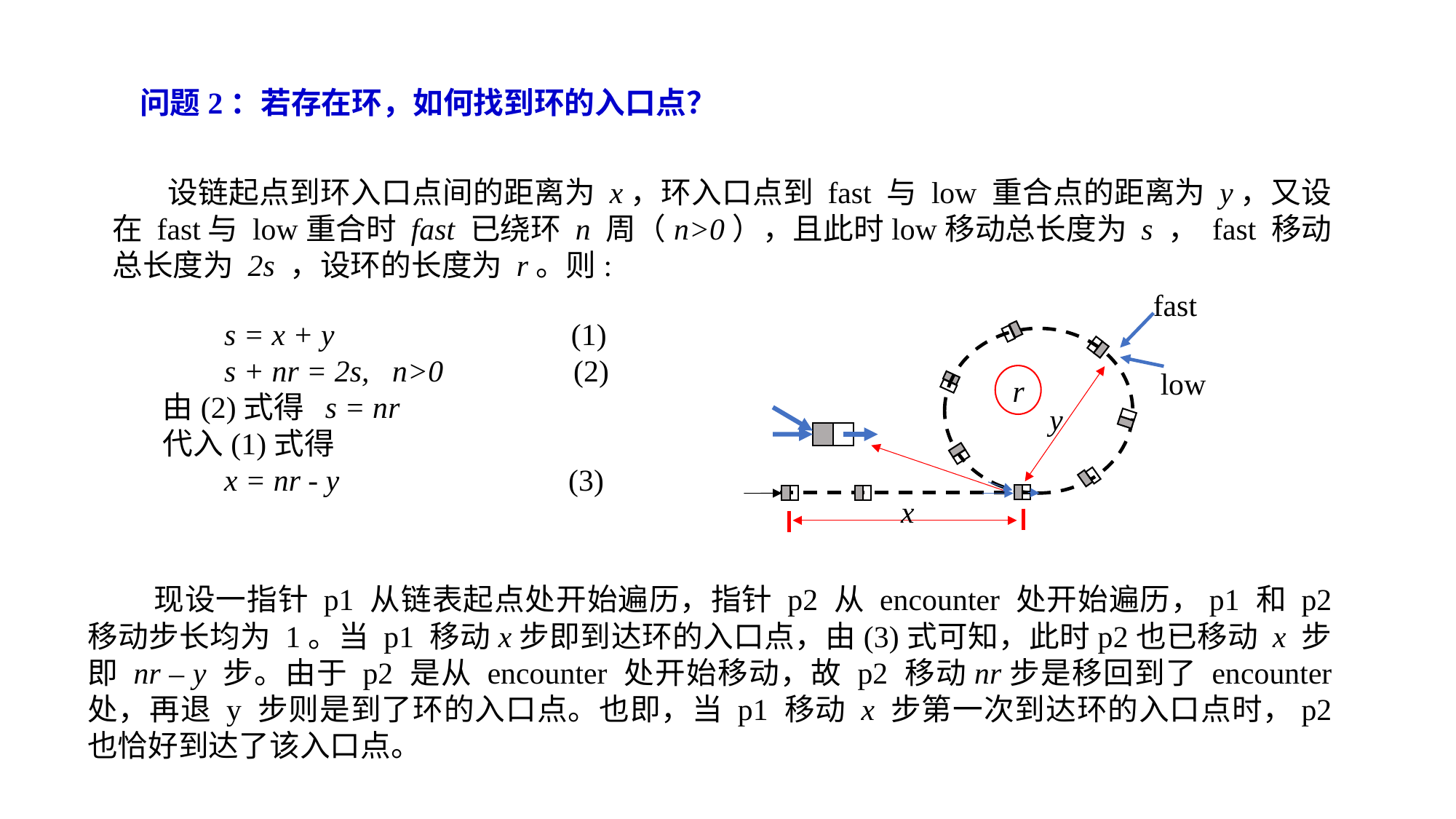

问题2：若存在环，如何找到环的入口点？
       设链起点到环入口点间的距离为 x，环入口点到 fast 与 low 重合点的距离为 y，又设在 fast与 low重合时 fast 已绕环 n 周（n>0），且此时low移动总长度为 s ， fast 移动总长度为 2s ，设环的长度为 r。则:
fast
        s = x + y                               (1)
        s + nr = 2s,   n>0                 (2)
由(2)式得  s = nr
代入(1)式得
        x = nr - y                              (3)

 low
r

y

x
        现设一指针 p1 从链表起点处开始遍历，指针 p2 从 encounter 处开始遍历，p1 和 p2 移动步长均为 1。当 p1 移动x步即到达环的入口点，由(3)式可知，此时p2也已移动 x 步即 nr – y 步。由于 p2 是从 encounter 处开始移动，故 p2 移动nr步是移回到了 encounter 处，再退 y 步则是到了环的入口点。也即，当 p1 移动 x 步第一次到达环的入口点时，p2 也恰好到达了该入口点。